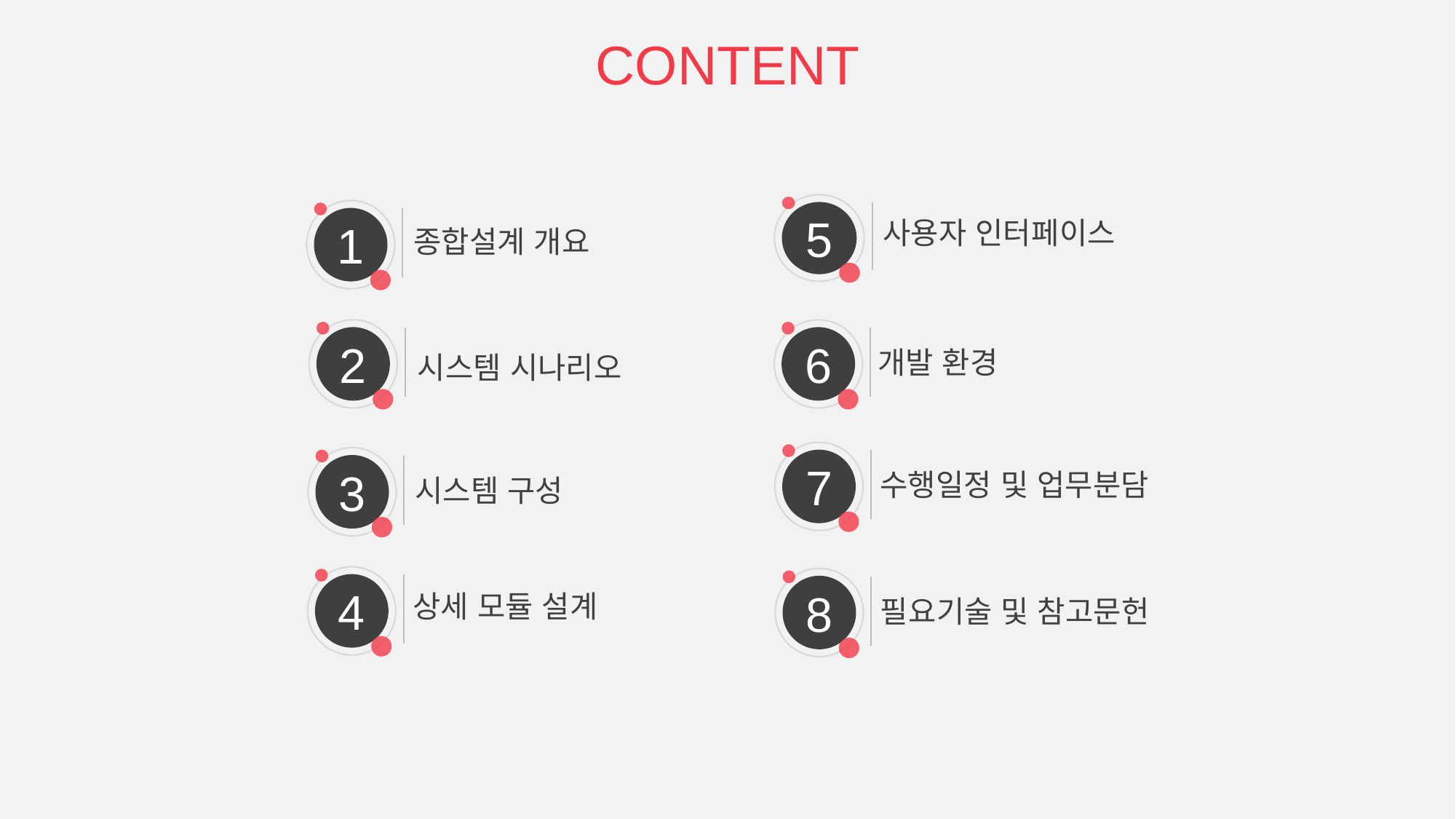

CONTENT

5

사용자 인터페이스

1

종합설계 개요

2

시스템 시나리오

6

개발 환경

7

수행일정 및 업무분담

3

시스템 구성

4

상세 모듈 설계

8

필요기술 및 참고문헌